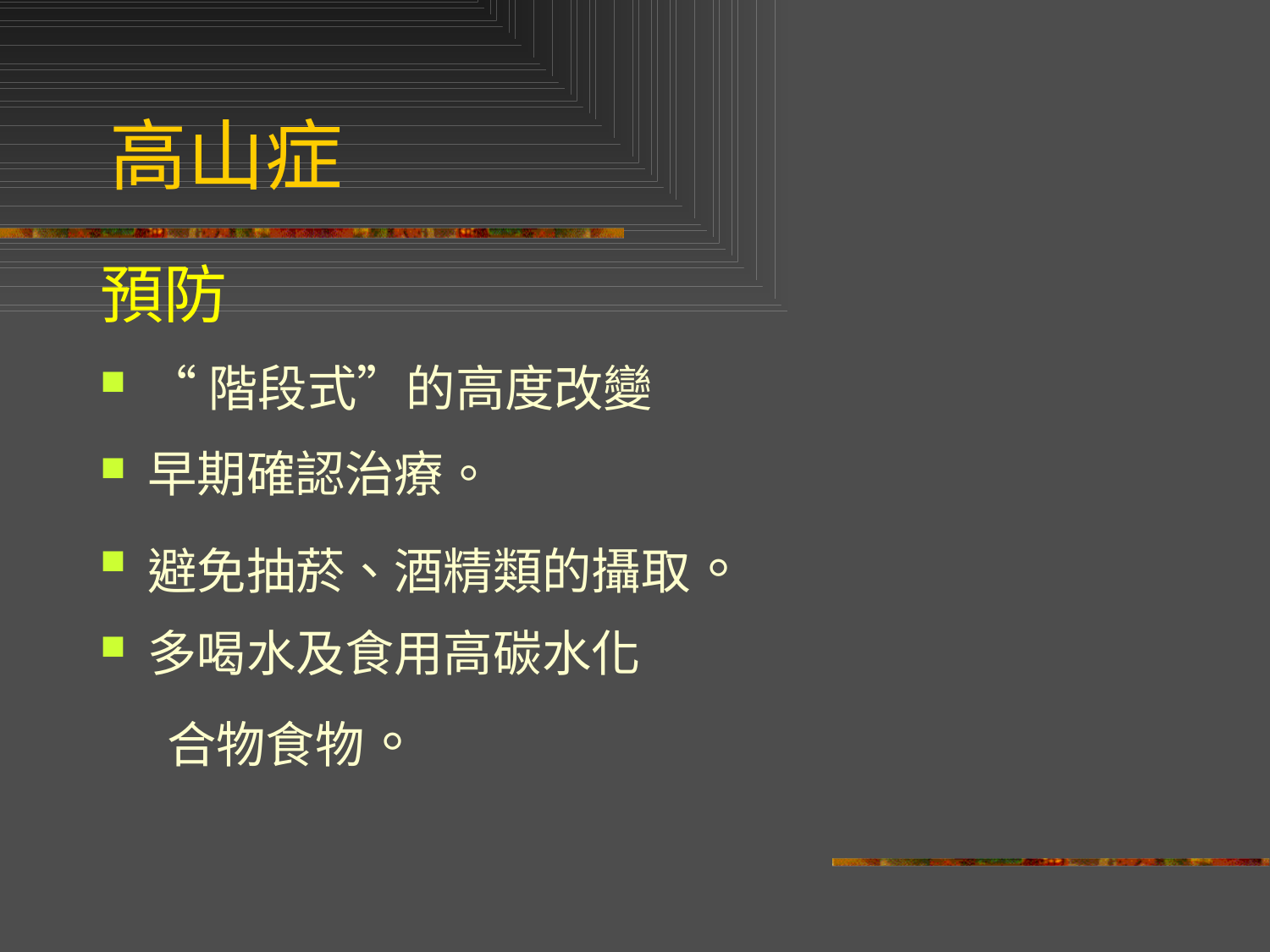

# 高山症
預防
“階段式”的高度改變
早期確認治療。
避免抽菸、酒精類的攝取。
多喝水及食用高碳水化
     合物食物。